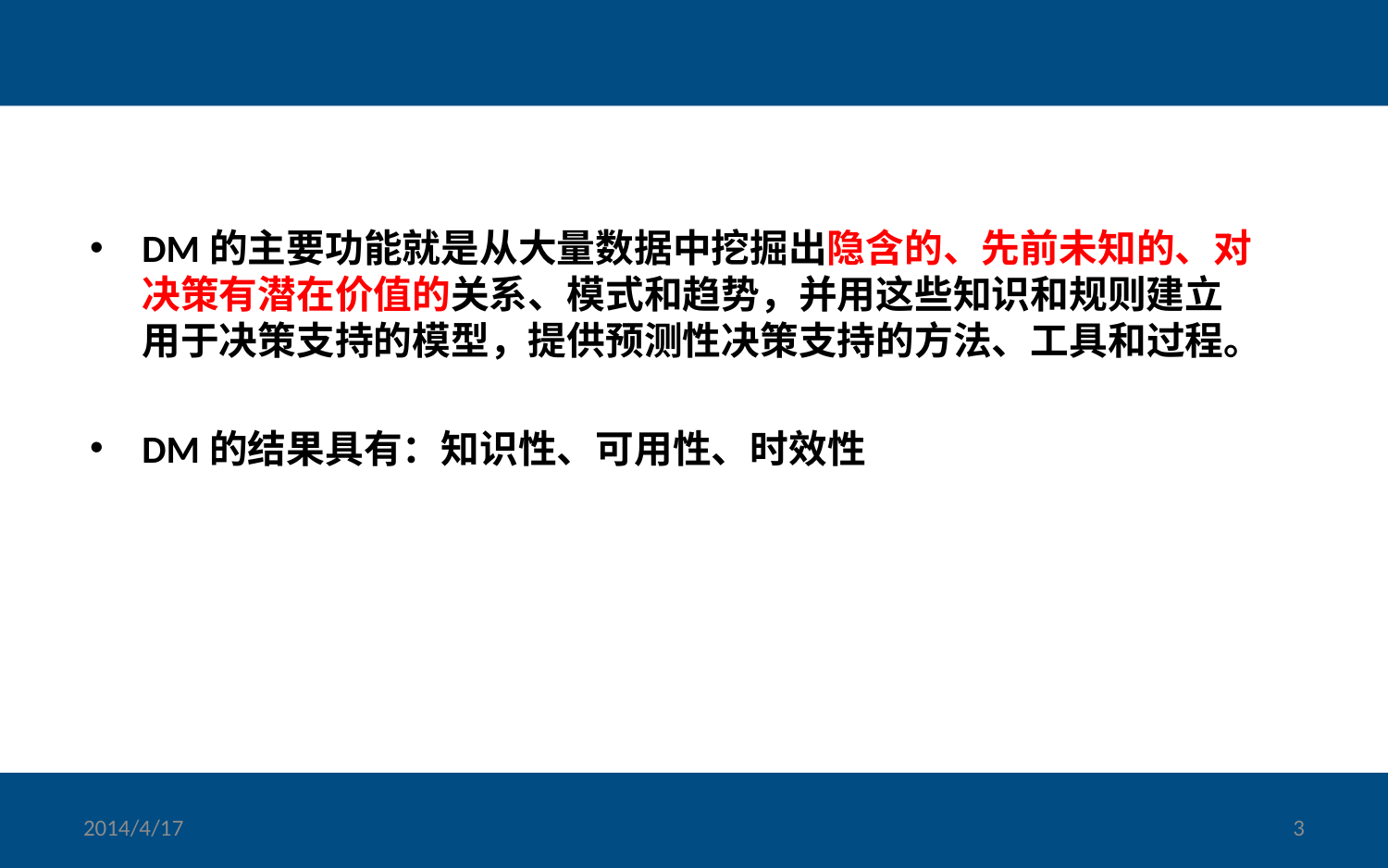

DM的主要功能就是从大量数据中挖掘出隐含的、先前未知的、对决策有潜在价值的关系、模式和趋势，并用这些知识和规则建立用于决策支持的模型，提供预测性决策支持的方法、工具和过程。

DM的结果具有：知识性、可用性、时效性

2014/4/17
3